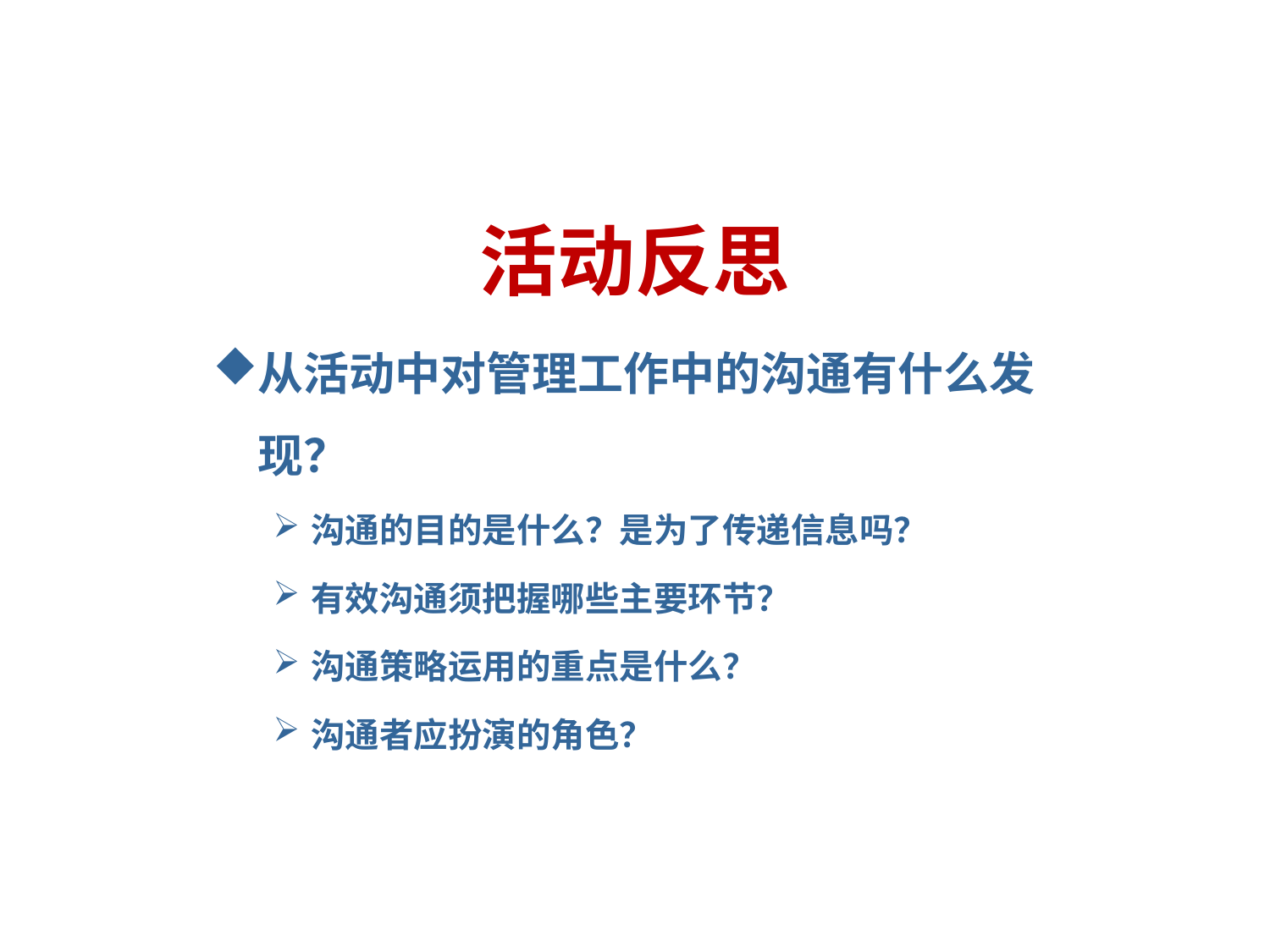

# 活动反思
从活动中对管理工作中的沟通有什么发现？
沟通的目的是什么？是为了传递信息吗？
有效沟通须把握哪些主要环节？
沟通策略运用的重点是什么？
沟通者应扮演的角色？